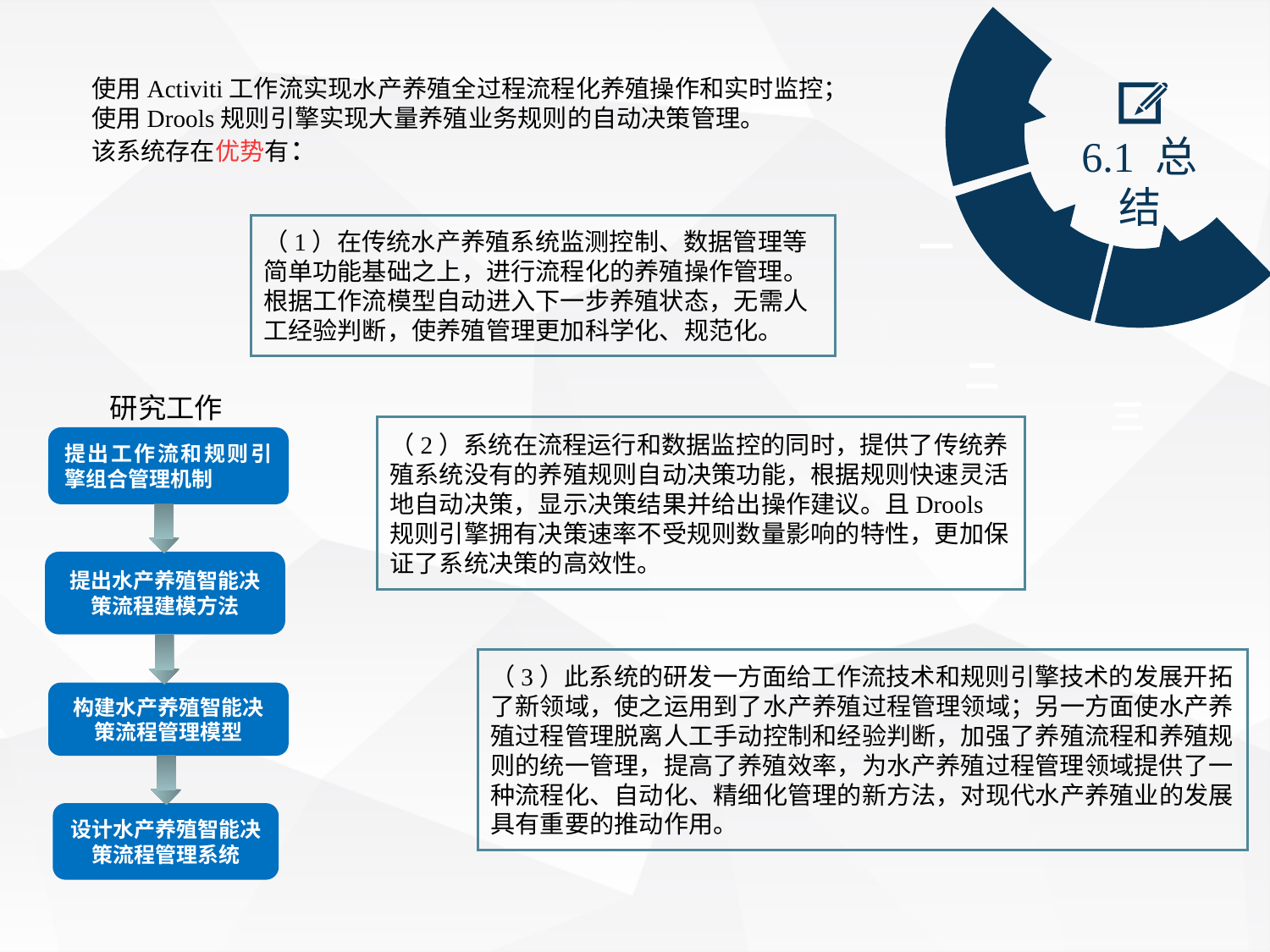

6.1 总结

使用Activiti工作流实现水产养殖全过程流程化养殖操作和实时监控；
使用Drools规则引擎实现大量养殖业务规则的自动决策管理。
该系统存在优势有：
（1）在传统水产养殖系统监测控制、数据管理等简单功能基础之上，进行流程化的养殖操作管理。根据工作流模型自动进入下一步养殖状态，无需人工经验判断，使养殖管理更加科学化、规范化。
一
二
研究工作
三
（2）系统在流程运行和数据监控的同时，提供了传统养殖系统没有的养殖规则自动决策功能，根据规则快速灵活地自动决策，显示决策结果并给出操作建议。且Drools规则引擎拥有决策速率不受规则数量影响的特性，更加保证了系统决策的高效性。
提出工作流和规则引擎组合管理机制

提出水产养殖智能决策流程建模方法

（3）此系统的研发一方面给工作流技术和规则引擎技术的发展开拓了新领域，使之运用到了水产养殖过程管理领域；另一方面使水产养殖过程管理脱离人工手动控制和经验判断，加强了养殖流程和养殖规则的统一管理，提高了养殖效率，为水产养殖过程管理领域提供了一种流程化、自动化、精细化管理的新方法，对现代水产养殖业的发展具有重要的推动作用。
构建水产养殖智能决策流程管理模型

设计水产养殖智能决策流程管理系统